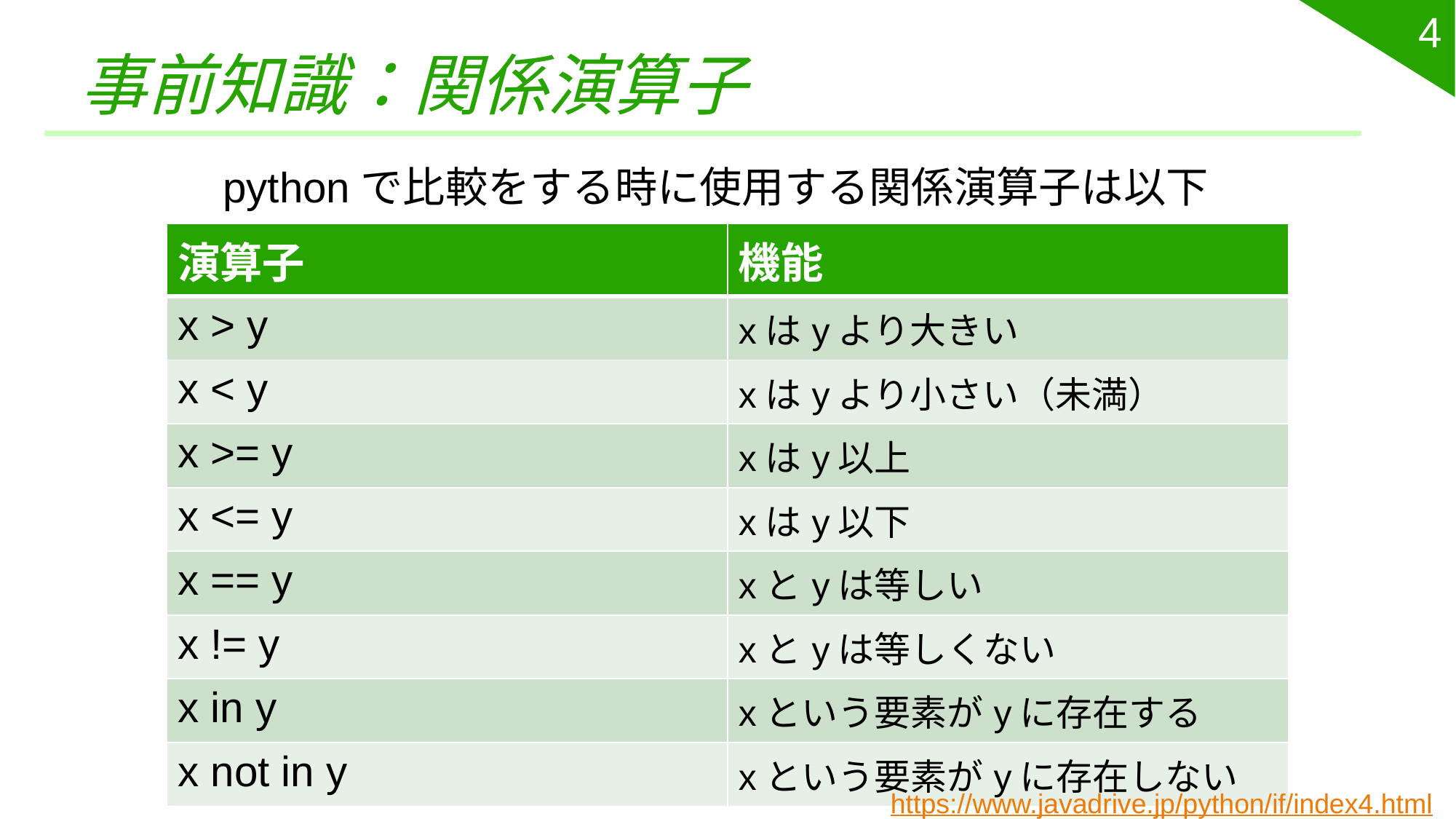

4
# 事前知識：関係演算子
pythonで比較をする時に使用する関係演算子は以下
| 演算子 | 機能 |
| --- | --- |
| x > y | xはyより大きい |
| x < y | xはyより小さい（未満） |
| x >= y | xはy以上 |
| x <= y | xはy以下 |
| x == y | xとyは等しい |
| x != y | xとyは等しくない |
| x in y | xという要素がyに存在する |
| x not in y | xという要素がyに存在しない |
https://www.javadrive.jp/python/if/index4.html